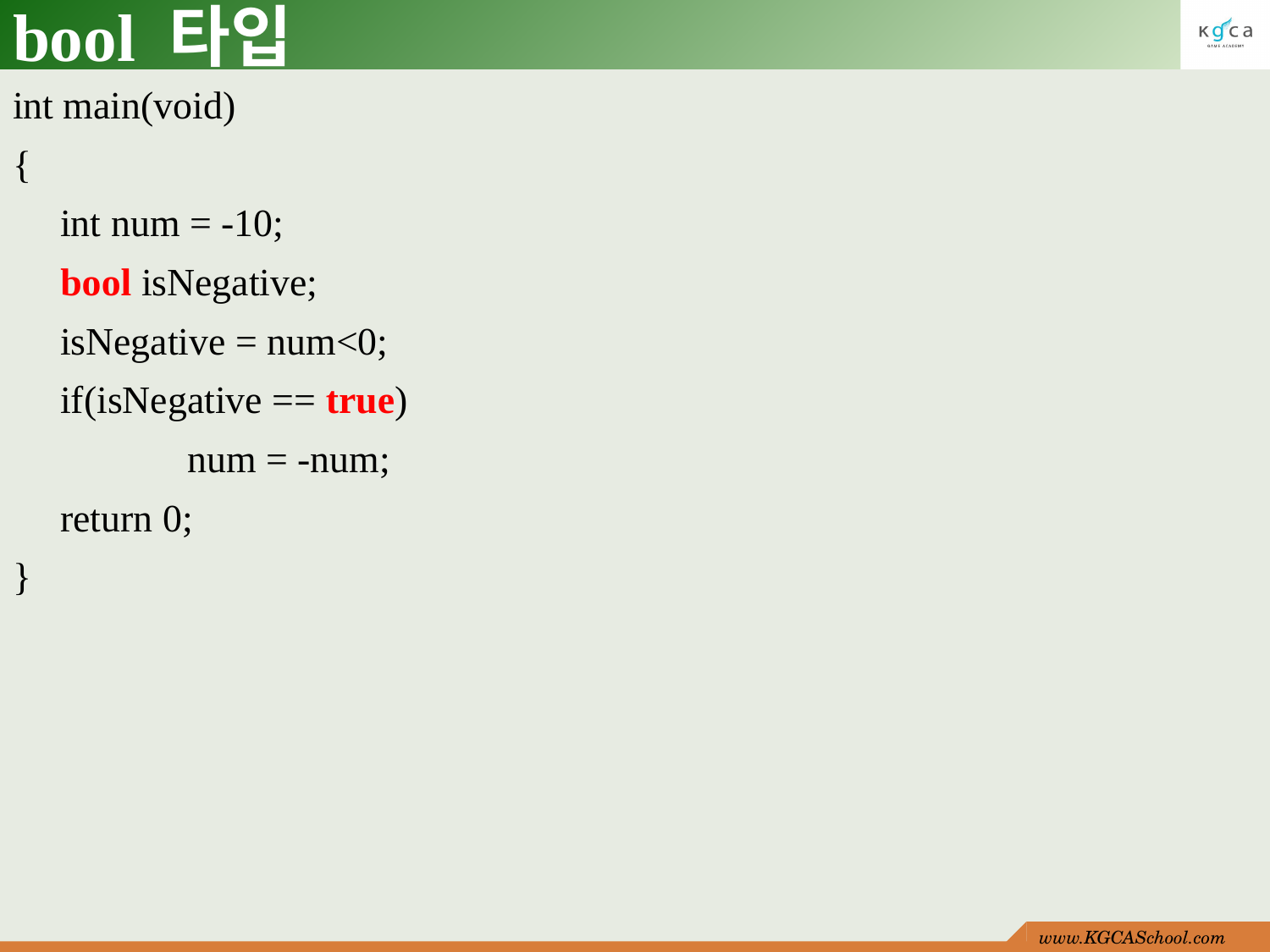

# bool 타입
int main(void)
{
	int num = -10;
	bool isNegative;
	isNegative = num<0;
	if(isNegative == true)
		num = -num;
	return 0;
}